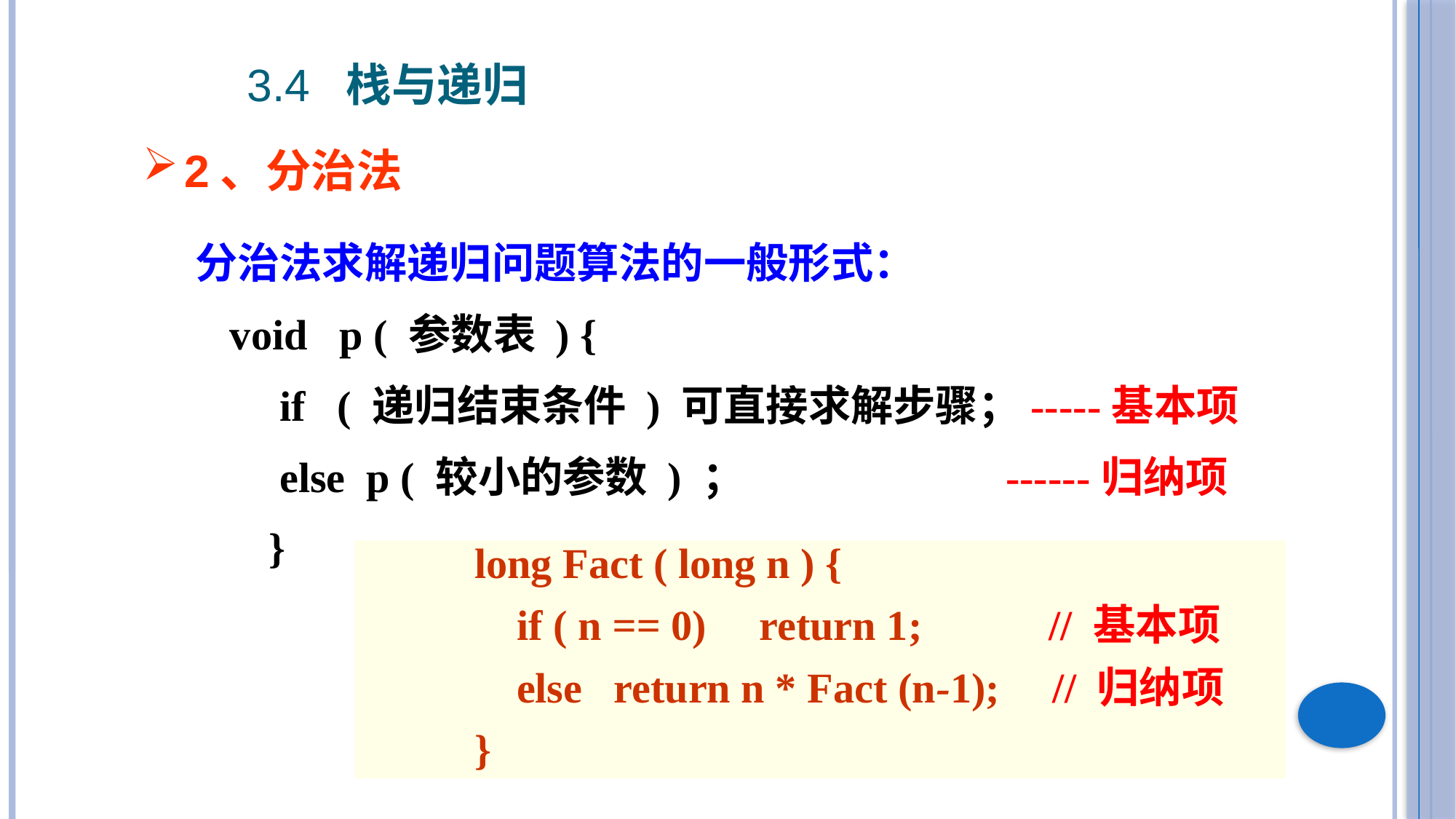

3.4  栈与递归
2、分治法
分治法求解递归问题算法的一般形式：
     void   p ( 参数表 ) {
        if   ( 递归结束条件 ) 可直接求解步骤；-----基本项
        else  p ( 较小的参数 ) ；                          ------归纳项
       }

	long Fact ( long n ) {
    	    if ( n == 0)     return 1;            // 基本项
    	    else   return n * Fact (n-1);     // 归纳项
	}